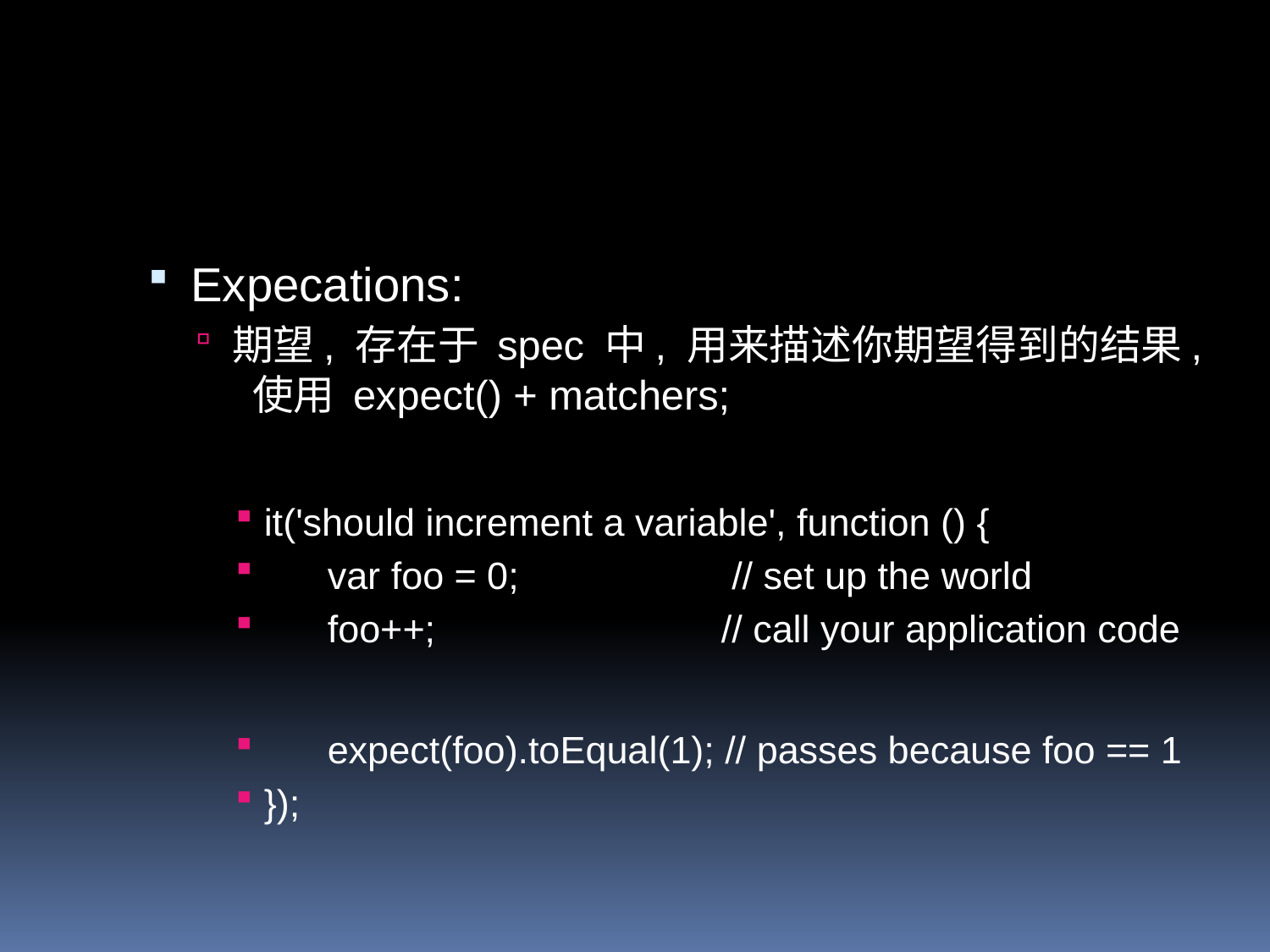

#
Expecations:
期望, 存在于 spec 中, 用来描述你期望得到的结果, 使用 expect() + matchers;

it('should increment a variable', function () {
      var foo = 0;           	 // set up the world
      foo++;                  	// call your application code

      expect(foo).toEqual(1); // passes because foo == 1
});